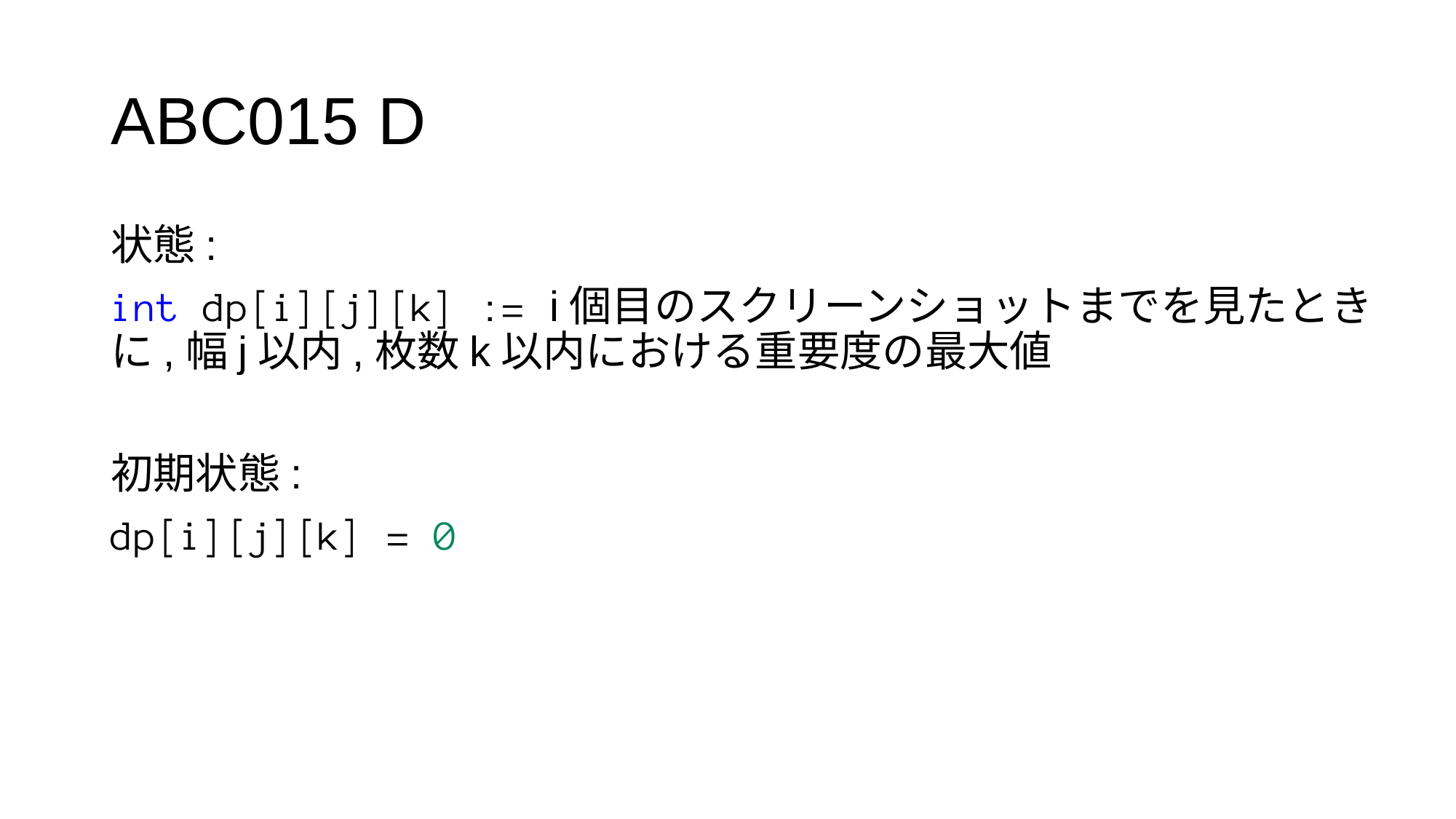

# ABC015 D
状態:
int dp[i][j][k] := i個目のスクリーンショットまでを見たときに,幅j以内,枚数k以内における重要度の最大値

初期状態:
dp[i][j][k] = 0